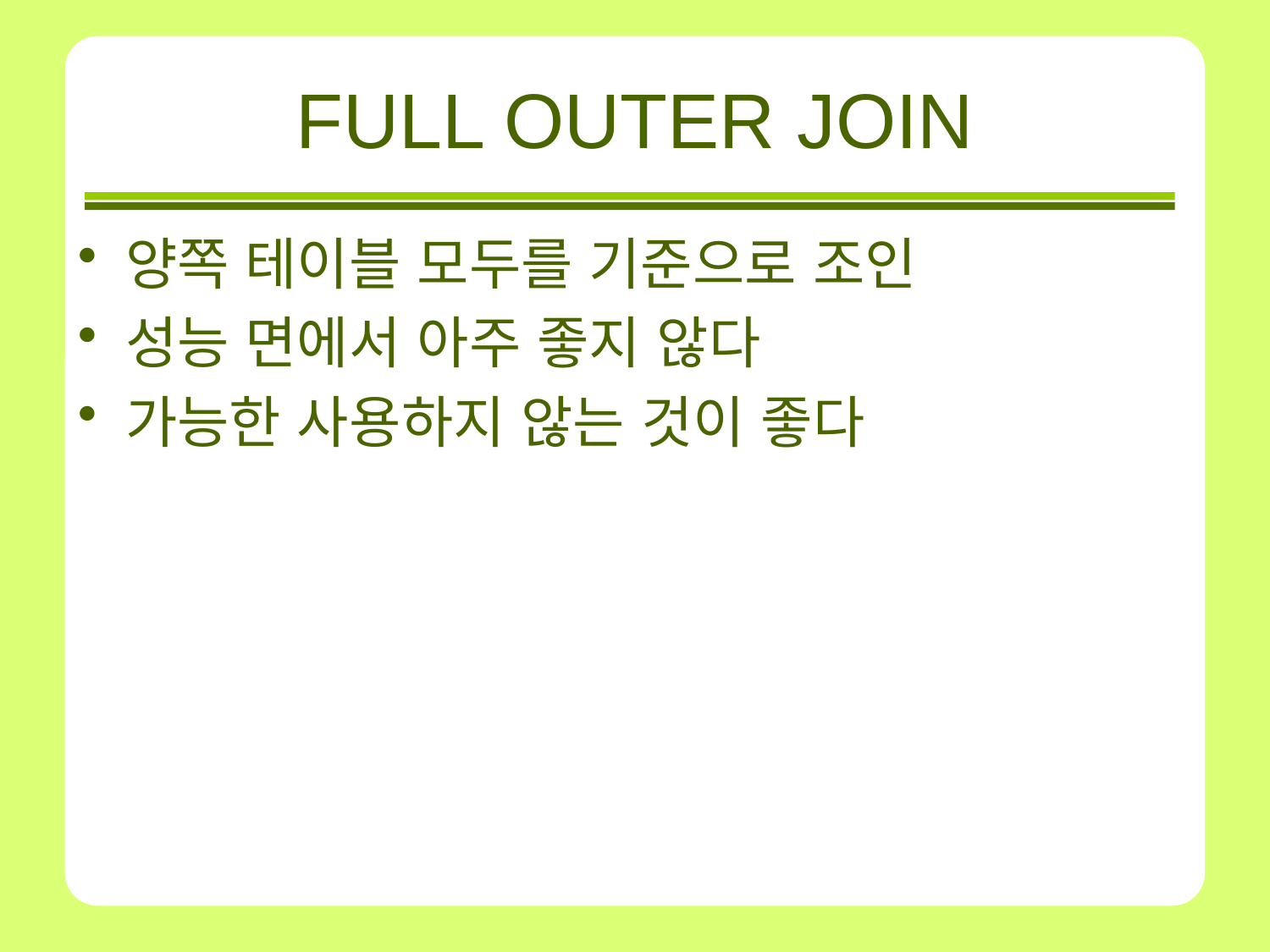

# FULL OUTER JOIN
양쪽 테이블 모두를 기준으로 조인
성능 면에서 아주 좋지 않다
가능한 사용하지 않는 것이 좋다